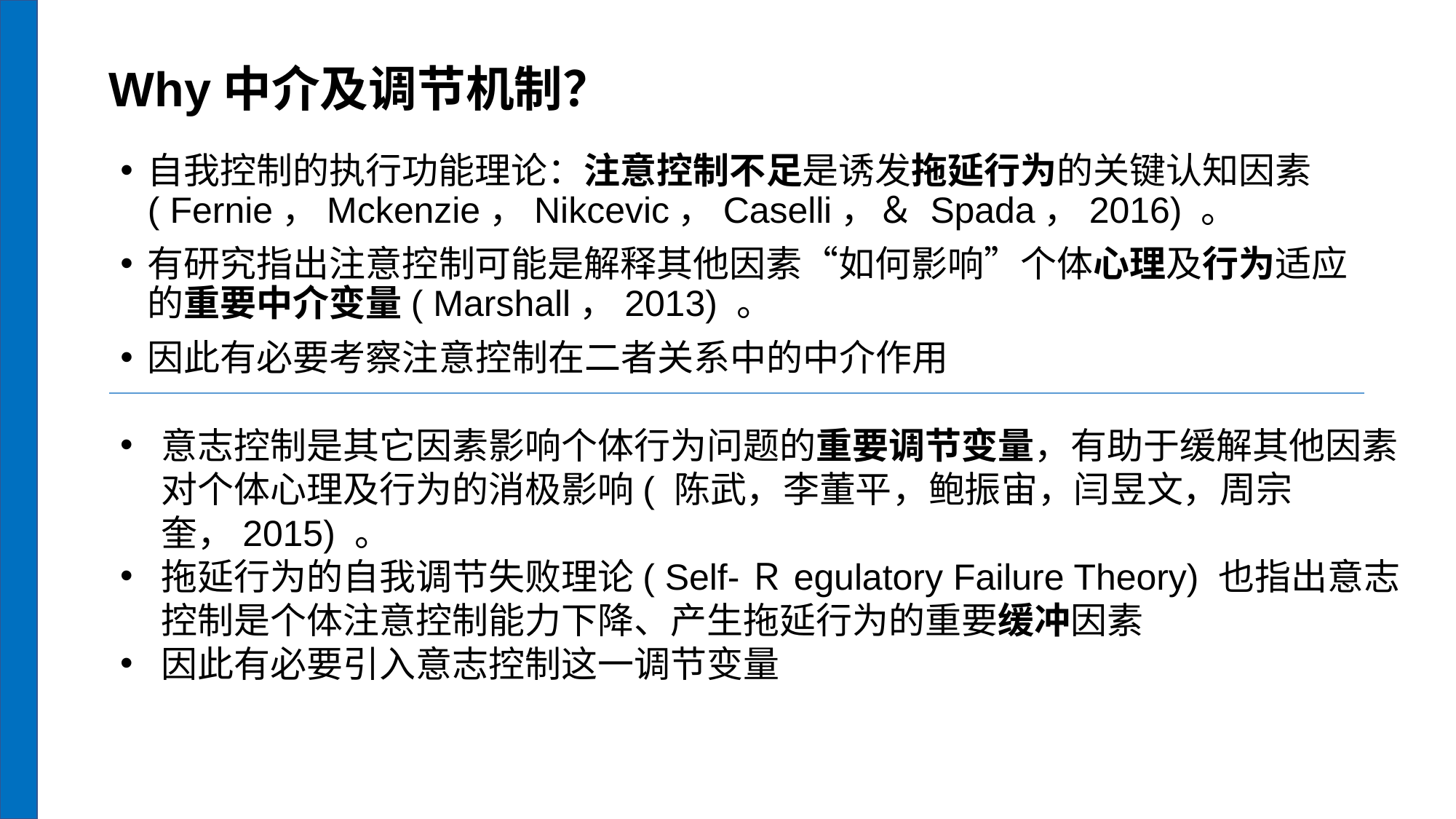

Why中介及调节机制？
自我控制的执行功能理论：注意控制不足是诱发拖延行为的关键认知因素( Fernie，Mckenzie，Nikcevic，Caselli，＆ Spada，2016) 。
有研究指出注意控制可能是解释其他因素“如何影响”个体心理及行为适应的重要中介变量( Marshall，2013) 。
因此有必要考察注意控制在二者关系中的中介作用
意志控制是其它因素影响个体行为问题的重要调节变量，有助于缓解其他因素对个体心理及行为的消极影响( 陈武，李董平，鲍振宙，闫昱文，周宗奎，2015) 。
拖延行为的自我调节失败理论( Self-Ｒegulatory Failure Theory) 也指出意志控制是个体注意控制能力下降、产生拖延行为的重要缓冲因素
因此有必要引入意志控制这一调节变量